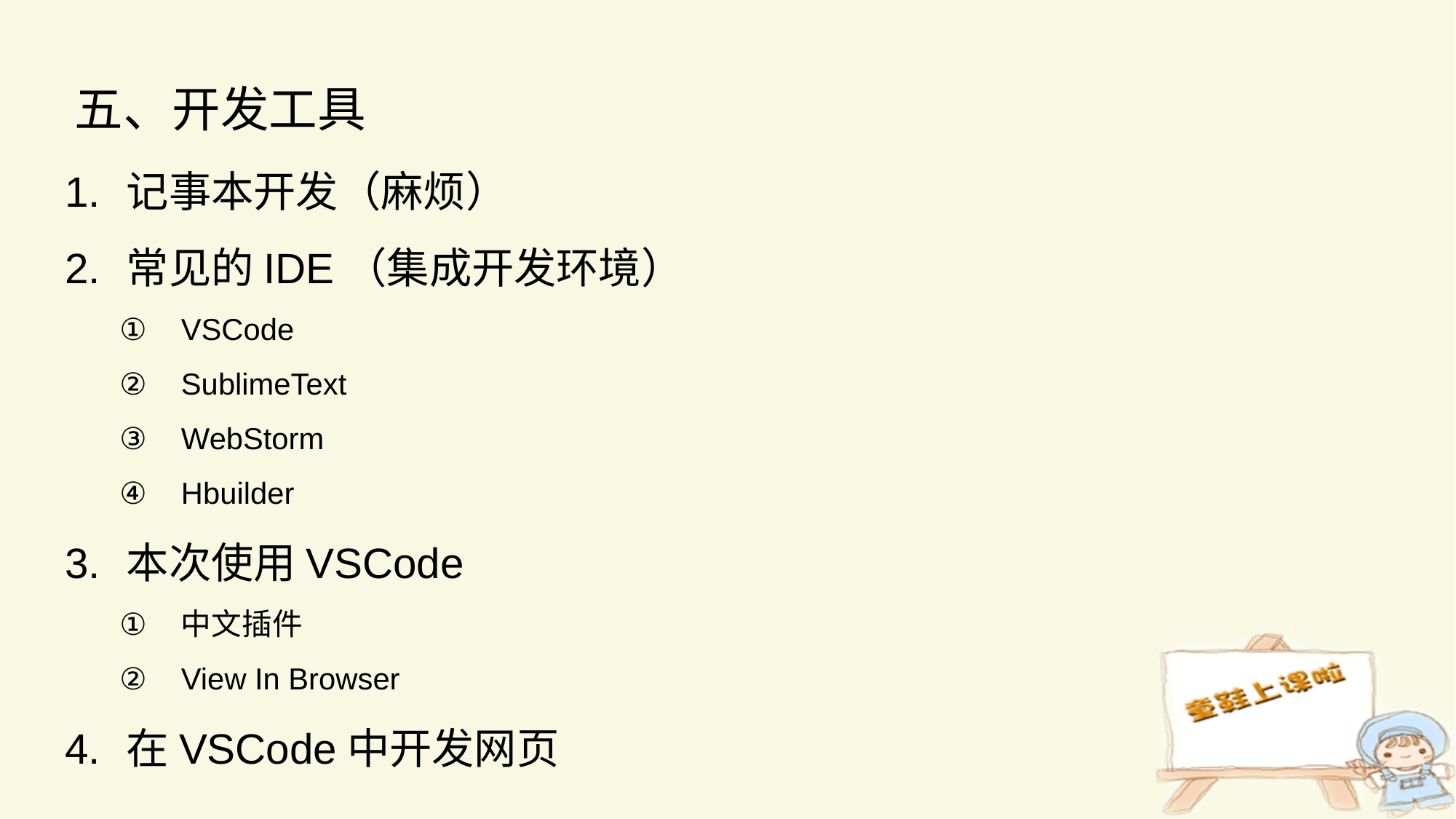

五、开发工具
记事本开发（麻烦）
常见的IDE（集成开发环境）
VSCode
SublimeText
WebStorm
Hbuilder
本次使用VSCode
中文插件
View In Browser
在VSCode中开发网页